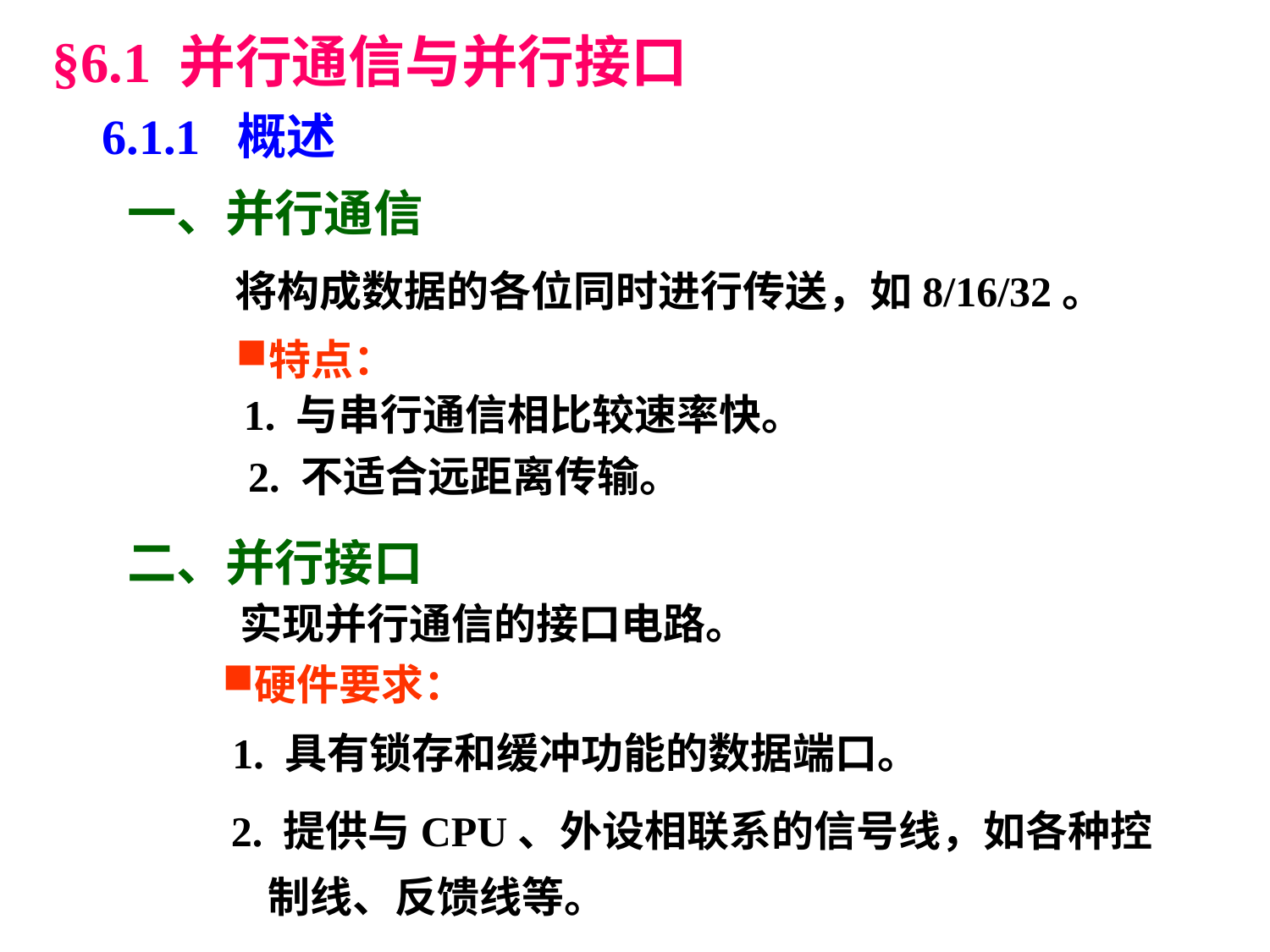

§6.1 并行通信与并行接口
6.1.1  概述
一、并行通信
将构成数据的各位同时进行传送，如8/16/32。
特点：
1. 与串行通信相比较速率快。
2. 不适合远距离传输。
二、并行接口
实现并行通信的接口电路。
硬件要求：
1. 具有锁存和缓冲功能的数据端口。
2. 提供与CPU、外设相联系的信号线，如各种控制线、反馈线等。